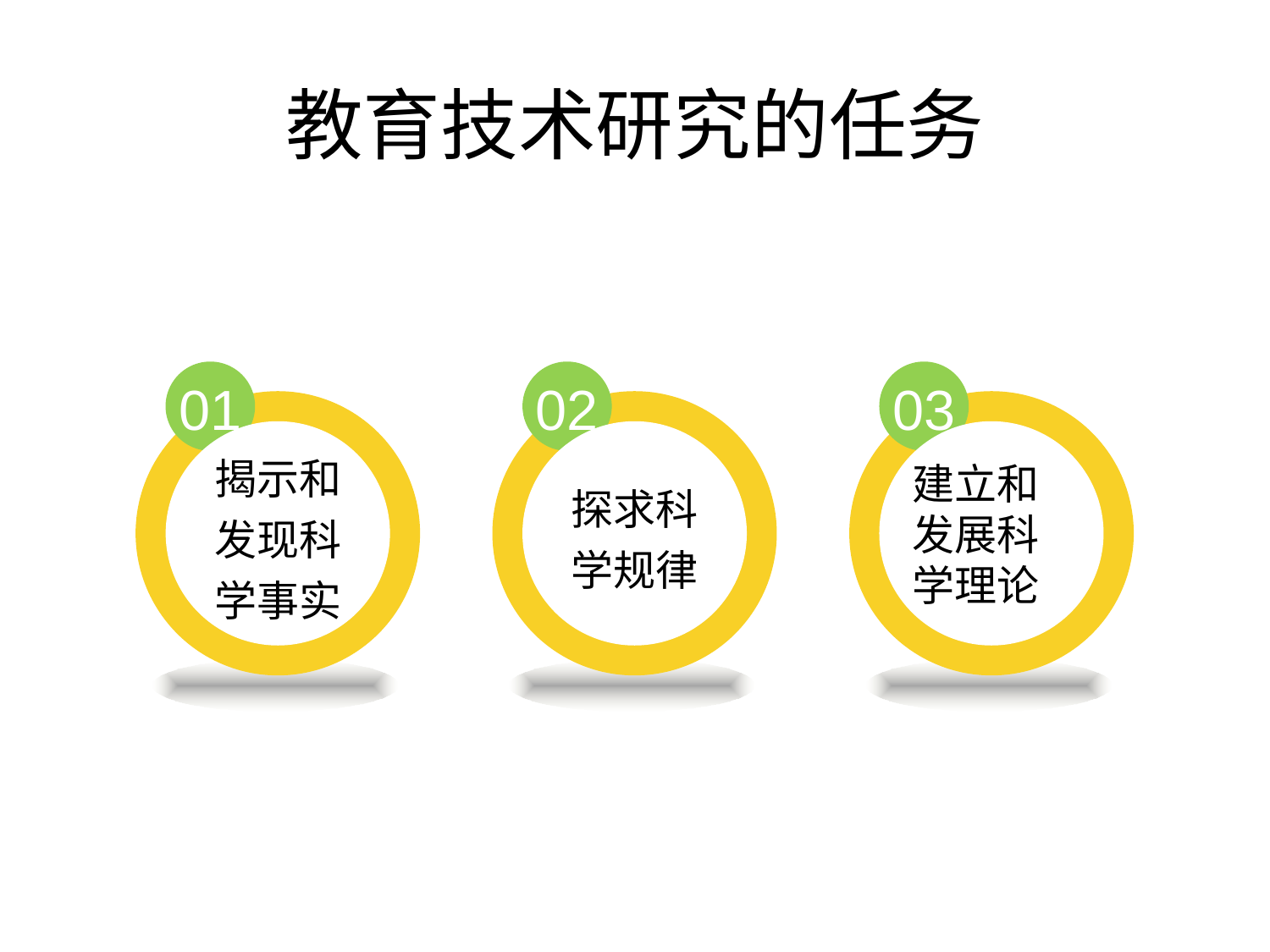

# 教育技术研究的任务
01
02
03

揭示和发现科学事实
探求科学规律
建立和发展科学理论